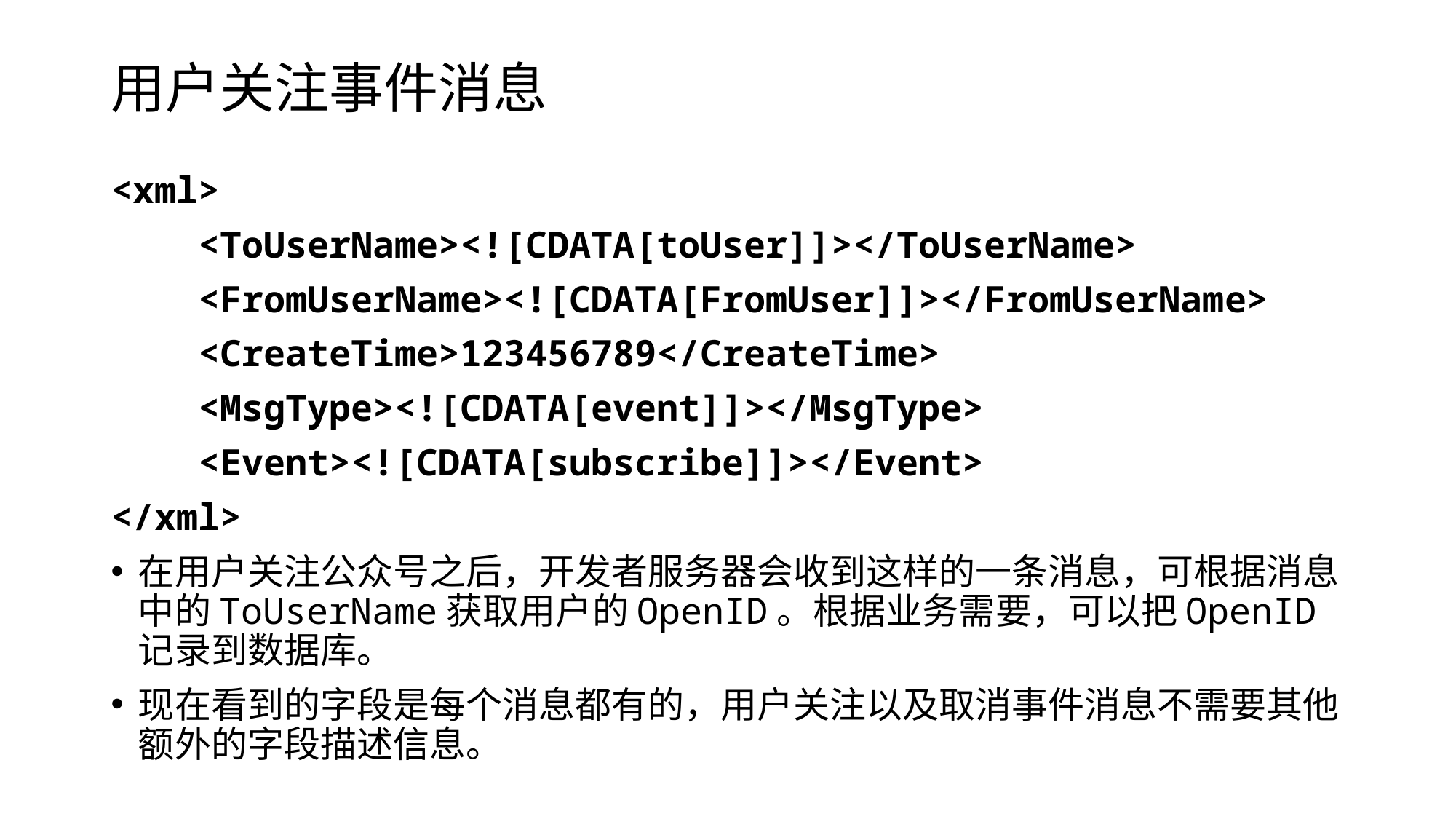

# 用户关注事件消息
<xml>
    <ToUserName><![CDATA[toUser]]></ToUserName>
    <FromUserName><![CDATA[FromUser]]></FromUserName>
    <CreateTime>123456789</CreateTime>
    <MsgType><![CDATA[event]]></MsgType>
    <Event><![CDATA[subscribe]]></Event>
</xml>
在用户关注公众号之后，开发者服务器会收到这样的一条消息，可根据消息中的ToUserName获取用户的OpenID。根据业务需要，可以把OpenID记录到数据库。
现在看到的字段是每个消息都有的，用户关注以及取消事件消息不需要其他额外的字段描述信息。